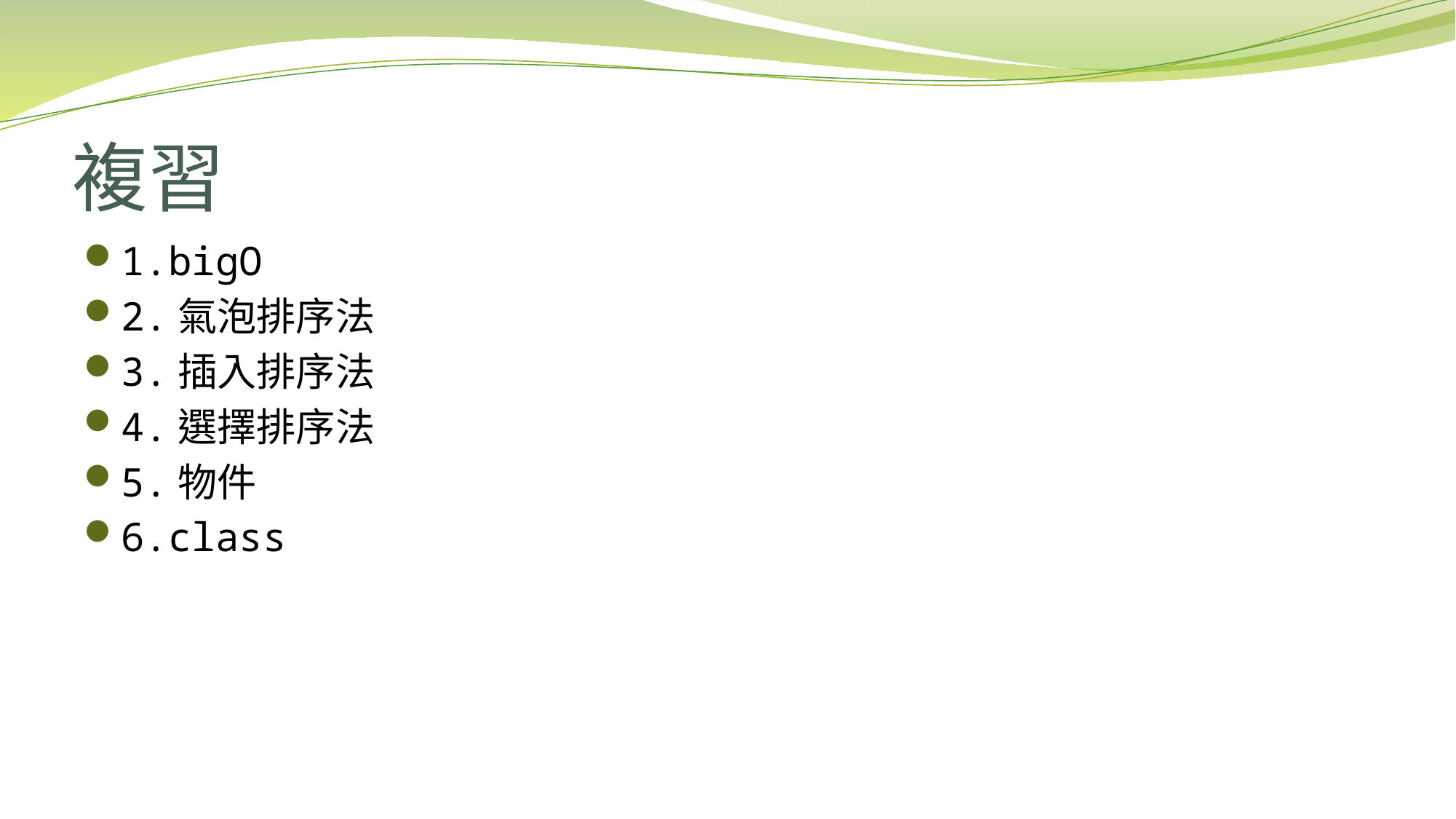

# 複習
1.bigO
2.氣泡排序法
3.插入排序法
4.選擇排序法
5.物件
6.class